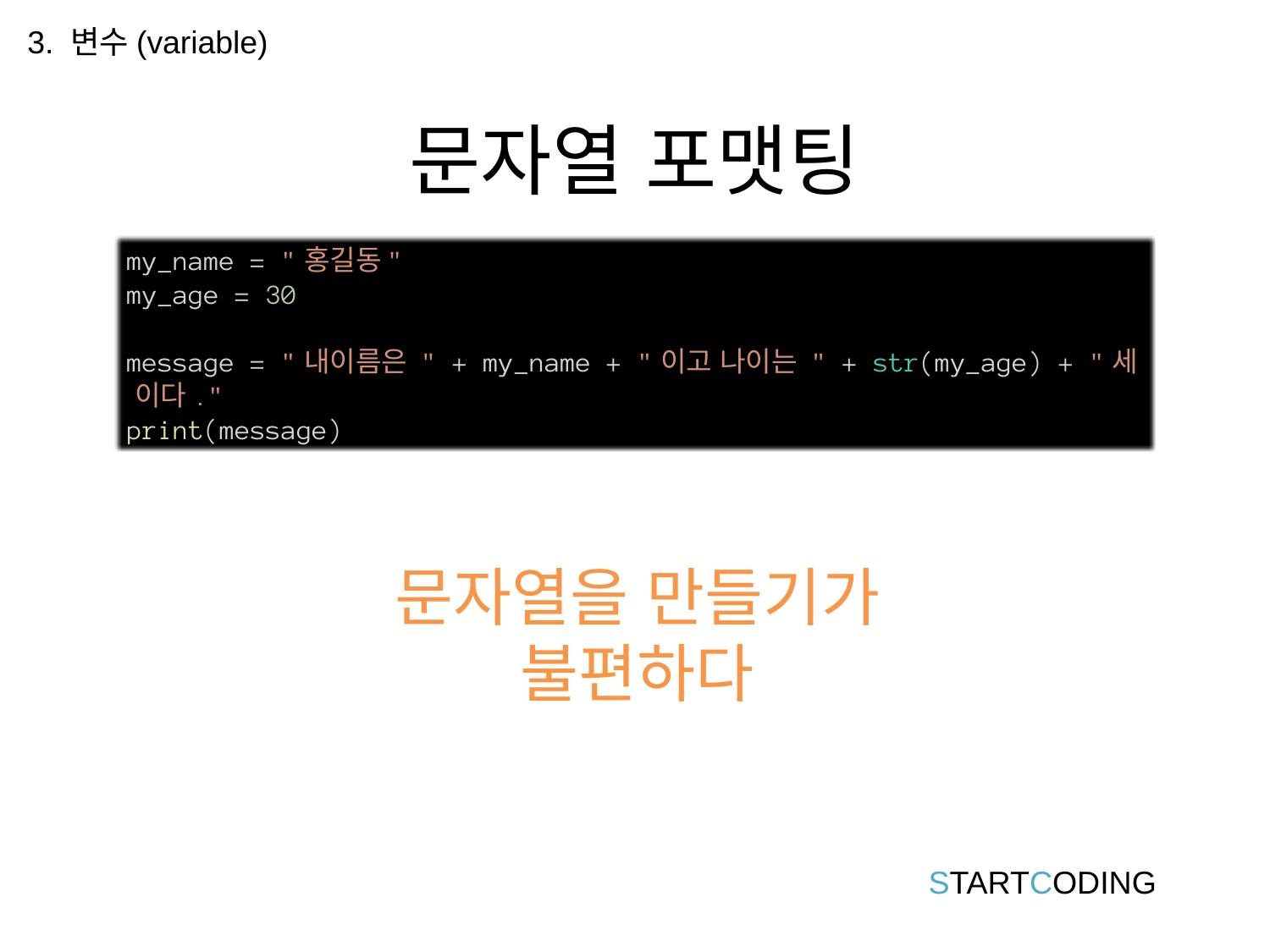

3. 변수(variable)
# 문자열 포맷팅
my_name = "홍길동"
my_age = 30
message = "내이름은 " + my_name + "이고 나이는 " + str(my_age) + "세 이다."
print(message)
문자열을 만들기가 불편하다
STARTCODING